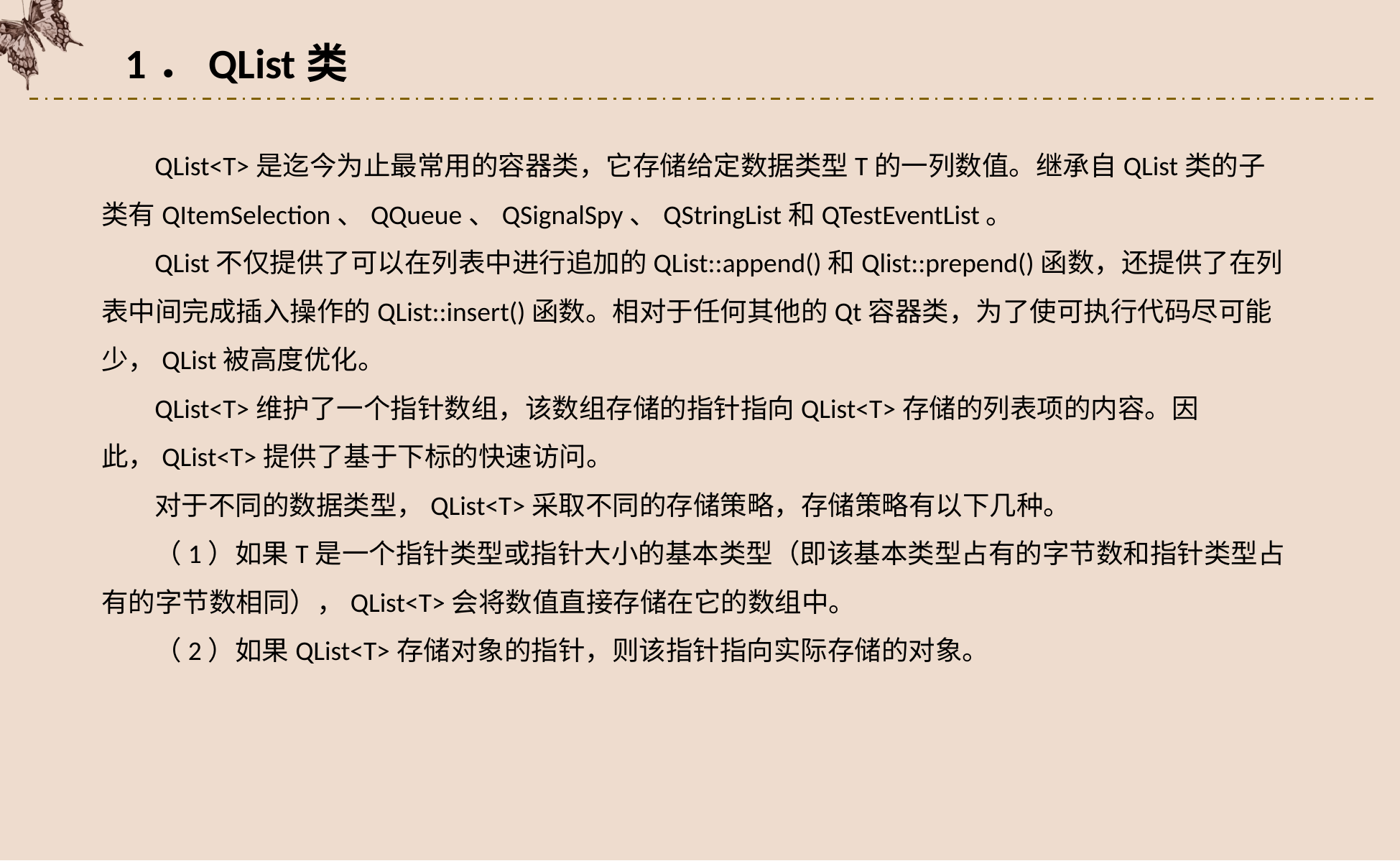

1．QList类
QList<T>是迄今为止最常用的容器类，它存储给定数据类型T的一列数值。继承自QList类的子类有QItemSelection、QQueue、QSignalSpy、QStringList和QTestEventList。
QList不仅提供了可以在列表中进行追加的QList::append()和Qlist::prepend()函数，还提供了在列表中间完成插入操作的QList::insert()函数。相对于任何其他的Qt容器类，为了使可执行代码尽可能少，QList被高度优化。
QList<T>维护了一个指针数组，该数组存储的指针指向QList<T>存储的列表项的内容。因此，QList<T>提供了基于下标的快速访问。
对于不同的数据类型，QList<T>采取不同的存储策略，存储策略有以下几种。
（1）如果T是一个指针类型或指针大小的基本类型（即该基本类型占有的字节数和指针类型占有的字节数相同），QList<T>会将数值直接存储在它的数组中。
（2）如果QList<T>存储对象的指针，则该指针指向实际存储的对象。